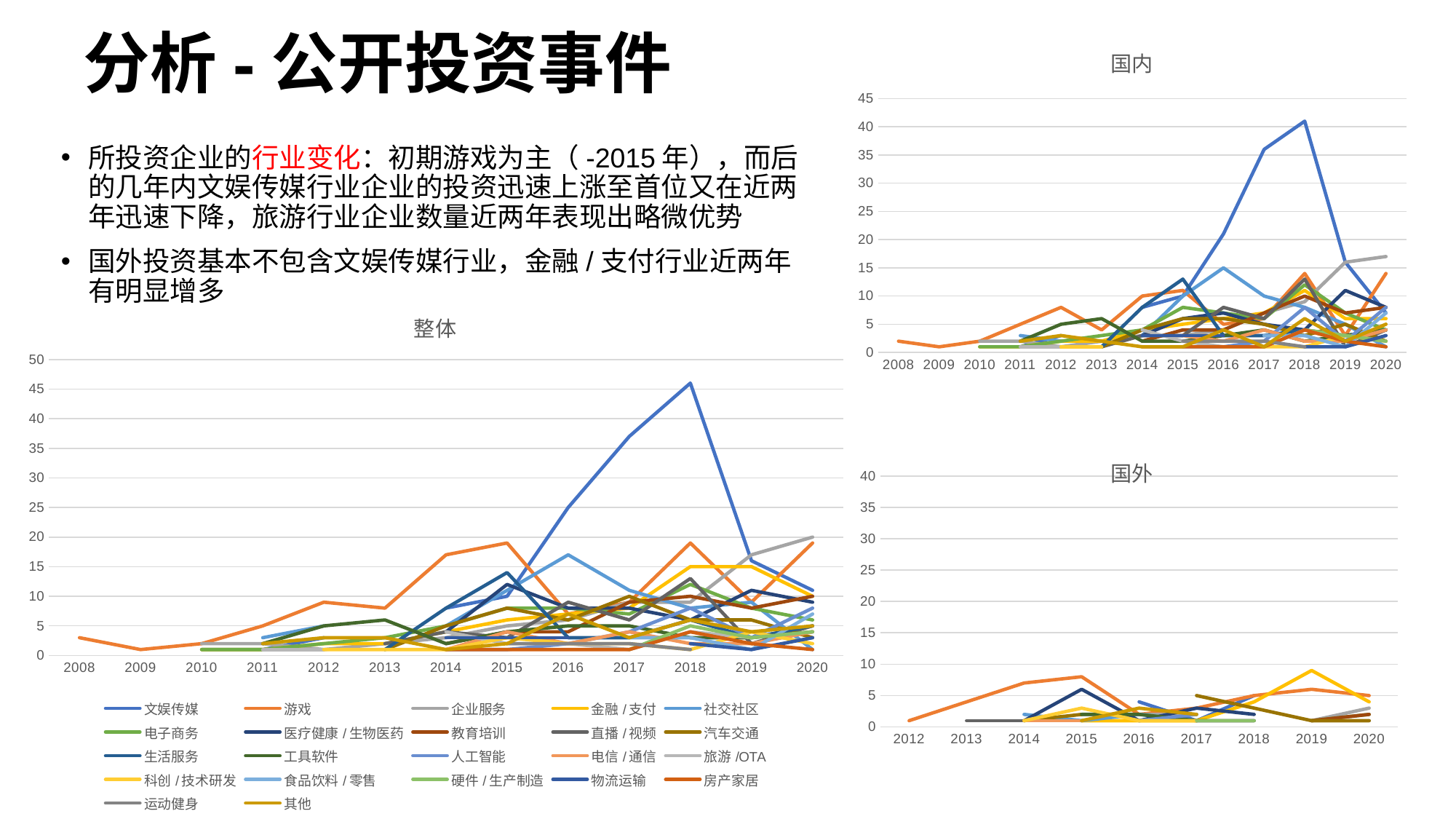

### Chart: 国内

| Category | 文娱传媒 | 游戏 | 企业服务 | 金融/支付 | 社交社区 | 电子商务 | 医疗健康/生物医药 | 教育培训 | 直播/视频 | 汽车交通 | 生活服务 | 工具软件 | 人工智能 | 电信/通信 | 旅游/OTA | 科创/技术研发 | 食品饮料/零售 | 硬件/生产制造 | 物流运输 | 房产家居 | 运动健身 | 其他 |
|---|---|---|---|---|---|---|---|---|---|---|---|---|---|---|---|---|---|---|---|---|---|---|
| 2008 | 1.0 | 2.0 | None | None | None | None | None | None | None | None | None | 1.0 | None | None | None | None | None | None | None | None | None | None |
| 2009 | None | 1.0 | None | None | None | None | None | None | None | None | None | None | None | None | None | None | None | None | None | None | None | 1.0 |
| 2010 | None | 2.0 | 2.0 | 1.0 | None | 1.0 | None | None | 1.0 | None | 1.0 | None | None | None | None | None | None | None | None | None | None | None |
| 2011 | 1.0 | 5.0 | 2.0 | 1.0 | 3.0 | 1.0 | None | None | None | None | None | 2.0 | None | 1.0 | 1.0 | None | None | None | None | None | None | 2.0 |
| 2012 | 3.0 | 8.0 | 1.0 | 2.0 | 2.0 | 2.0 | None | None | None | None | None | 5.0 | None | None | 1.0 | 1.0 | None | None | None | None | None | 3.0 |
| 2013 | None | 4.0 | 2.0 | 2.0 | None | 3.0 | None | None | 1.0 | 1.0 | 1.0 | 6.0 | None | None | None | 1.0 | None | None | None | None | None | 2.0 |
| 2014 | 8.0 | 10.0 | 3.0 | 4.0 | 3.0 | 4.0 | 3.0 | 2.0 | 3.0 | 4.0 | 8.0 | 2.0 | None | None | 4.0 | None | None | 2.0 | 3.0 | 1.0 | None | 1.0 |
| 2015 | 10.0 | 11.0 | 3.0 | 5.0 | 10.0 | 8.0 | 6.0 | 4.0 | 3.0 | 6.0 | 13.0 | 2.0 | 1.0 | 3.0 | 2.0 | None | 2.0 | None | 3.0 | 1.0 | 2.0 | 1.0 |
| 2016 | 21.0 | 5.0 | 4.0 | 6.0 | 15.0 | 7.0 | 7.0 | 4.0 | 8.0 | 6.0 | 3.0 | 3.0 | 1.0 | 2.0 | 1.0 | 1.0 | None | None | 3.0 | 1.0 | 2.0 | 4.0 |
| 2017 | 36.0 | 6.0 | 7.0 | 7.0 | 10.0 | 6.0 | 5.0 | 7.0 | 6.0 | 5.0 | 3.0 | 4.0 | 2.0 | 4.0 | 1.0 | 1.0 | 3.0 | None | None | 1.0 | 2.0 | 1.0 |
| 2018 | 41.0 | 14.0 | 9.0 | 11.0 | 8.0 | 12.0 | 4.0 | 10.0 | 13.0 | 3.0 | 4.0 | 2.0 | 8.0 | 2.0 | 4.0 | 1.0 | 3.0 | 4.0 | 1.0 | 4.0 | 1.0 | 6.0 |
| 2019 | 16.0 | 3.0 | 16.0 | 6.0 | 5.0 | 7.0 | 11.0 | 7.0 | 1.0 | 5.0 | 3.0 | 3.0 | 2.0 | 2.0 | 3.0 | 3.0 | 1.0 | 3.0 | 1.0 | 2.0 | None | 2.0 |
| 2020 | 7.0 | 14.0 | 17.0 | 6.0 | 1.0 | 4.0 | 8.0 | 8.0 | 4.0 | 2.0 | 4.0 | 4.0 | 8.0 | 4.0 | None | 2.0 | 7.0 | 2.0 | 3.0 | 1.0 | 2.0 | 5.0 |
# 分析-公开投资事件
所投资企业的行业变化：初期游戏为主（-2015年），而后的几年内文娱传媒行业企业的投资迅速上涨至首位又在近两年迅速下降，旅游行业企业数量近两年表现出略微优势
国外投资基本不包含文娱传媒行业，金融/支付行业近两年有明显增多

### Chart: 整体

| Category | 文娱传媒 | 游戏 | 企业服务 | 金融/支付 | 社交社区 | 电子商务 | 医疗健康/生物医药 | 教育培训 | 直播/视频 | 汽车交通 | 生活服务 | 工具软件 | 人工智能 | 电信/通信 | 旅游/OTA | 科创/技术研发 | 食品饮料/零售 | 硬件/生产制造 | 物流运输 | 房产家居 | 运动健身 | 其他 |
|---|---|---|---|---|---|---|---|---|---|---|---|---|---|---|---|---|---|---|---|---|---|---|
| 2008 | 1.0 | 3.0 | None | None | None | None | None | None | None | None | None | 1.0 | None | None | None | None | None | None | None | None | None | None |
| 2009 | None | 1.0 | None | None | None | None | None | None | None | None | None | None | None | None | None | None | None | None | None | None | None | 1.0 |
| 2010 | 1.0 | 2.0 | 2.0 | 1.0 | None | 1.0 | None | None | 1.0 | None | 1.0 | None | None | None | None | None | None | None | None | None | None | None |
| 2011 | 1.0 | 5.0 | 2.0 | 1.0 | 3.0 | 1.0 | None | None | None | None | None | 2.0 | None | 1.0 | 1.0 | None | None | None | None | None | None | 2.0 |
| 2012 | 3.0 | 9.0 | 1.0 | 2.0 | 5.0 | 2.0 | None | None | None | None | None | 5.0 | None | None | 1.0 | 1.0 | None | None | None | None | None | 3.0 |
| 2013 | None | 8.0 | 2.0 | 2.0 | None | 3.0 | None | None | 2.0 | 1.0 | 1.0 | 6.0 | None | None | None | 1.0 | None | None | None | None | None | 3.0 |
| 2014 | 8.0 | 17.0 | 3.0 | 4.0 | 5.0 | 5.0 | 4.0 | 2.0 | 4.0 | 5.0 | 8.0 | 2.0 | 1.0 | 1.0 | 4.0 | 1.0 | None | 3.0 | 3.0 | 1.0 | None | 1.0 |
| 2015 | 10.0 | 19.0 | 5.0 | 6.0 | 11.0 | 8.0 | 12.0 | 4.0 | 3.0 | 8.0 | 14.0 | 4.0 | 1.0 | 4.0 | 2.0 | 3.0 | 2.0 | None | 3.0 | 1.0 | 2.0 | 2.0 |
| 2016 | 25.0 | 7.0 | 6.0 | 7.0 | 17.0 | 8.0 | 8.0 | 4.0 | 9.0 | 6.0 | 3.0 | 5.0 | 2.0 | 2.0 | 2.0 | 2.0 | None | None | 3.0 | 1.0 | 2.0 | 7.0 |
| 2017 | 37.0 | 9.0 | 9.0 | 8.0 | 11.0 | 7.0 | 8.0 | 9.0 | 6.0 | 10.0 | 3.0 | 5.0 | 4.0 | 4.0 | 1.0 | 2.0 | 3.0 | 1.0 | None | 1.0 | 2.0 | 3.0 |
| 2018 | 46.0 | 19.0 | 9.0 | 15.0 | 8.0 | 12.0 | 6.0 | 10.0 | 13.0 | 6.0 | 6.0 | 3.0 | 8.0 | 2.0 | 4.0 | 1.0 | 3.0 | 5.0 | 2.0 | 4.0 | 1.0 | 6.0 |
| 2019 | 16.0 | 9.0 | 17.0 | 15.0 | 9.0 | 8.0 | 11.0 | 8.0 | 2.0 | 6.0 | 3.0 | 3.0 | 3.0 | 2.0 | 3.0 | 4.0 | 1.0 | 3.0 | 1.0 | 2.0 | None | 4.0 |
| 2020 | 11.0 | 19.0 | 20.0 | 10.0 | 1.0 | 6.0 | 9.0 | 10.0 | 5.0 | 3.0 | 5.0 | 4.0 | 8.0 | 4.0 | None | 2.0 | 7.0 | 4.0 | 3.0 | 1.0 | 2.0 | 5.0 |

### Chart: 国外

| Category | 文娱传媒 | 游戏 | 企业服务 | 金融/支付 | 社交社区 | 电子商务 | 医疗健康/生物医药 | 教育培训 | 直播/视频 | 汽车交通 | 生活服务 | 工具软件 | 人工智能 | 电信/通信 | 旅游/OTA | 科创/技术研发 | 食品饮料/零售 | 硬件/生产制造 | 物流运输 | 房产家居 | 运动健身 | 其他 |
|---|---|---|---|---|---|---|---|---|---|---|---|---|---|---|---|---|---|---|---|---|---|---|
| 2012 | None | 1.0 | None | None | 3.0 | None | None | None | None | None | None | None | None | None | None | None | None | None | None | None | None | None |
| 2013 | None | 4.0 | None | None | None | None | None | None | 1.0 | None | None | None | None | None | None | None | None | None | None | None | None | 1.0 |
| 2014 | None | 7.0 | None | None | 2.0 | 1.0 | 1.0 | None | 1.0 | 1.0 | None | None | 1.0 | 1.0 | None | 1.0 | None | 1.0 | None | None | None | None |
| 2015 | None | 8.0 | 2.0 | 1.0 | 1.0 | None | 6.0 | None | None | 2.0 | 1.0 | 2.0 | None | 1.0 | None | 3.0 | None | None | None | None | None | 1.0 |
| 2016 | 4.0 | 2.0 | 2.0 | 1.0 | 2.0 | 1.0 | 1.0 | None | 1.0 | None | None | 2.0 | 1.0 | None | 1.0 | 1.0 | None | None | None | None | None | 3.0 |
| 2017 | 1.0 | 3.0 | 2.0 | 1.0 | 1.0 | 1.0 | 3.0 | 2.0 | None | 5.0 | None | 1.0 | 2.0 | None | None | 1.0 | None | 1.0 | None | None | None | 2.0 |
| 2018 | 5.0 | 5.0 | None | 4.0 | None | None | 2.0 | None | None | 3.0 | 2.0 | 1.0 | None | None | None | None | None | 1.0 | 1.0 | None | None | None |
| 2019 | None | 6.0 | 1.0 | 9.0 | 4.0 | 1.0 | None | 1.0 | 1.0 | 1.0 | None | None | 1.0 | None | None | 1.0 | None | None | None | None | None | 2.0 |
| 2020 | 4.0 | 5.0 | 3.0 | 4.0 | None | 2.0 | 1.0 | 2.0 | 1.0 | 1.0 | 1.0 | None | None | None | None | None | None | 2.0 | None | None | None | None |